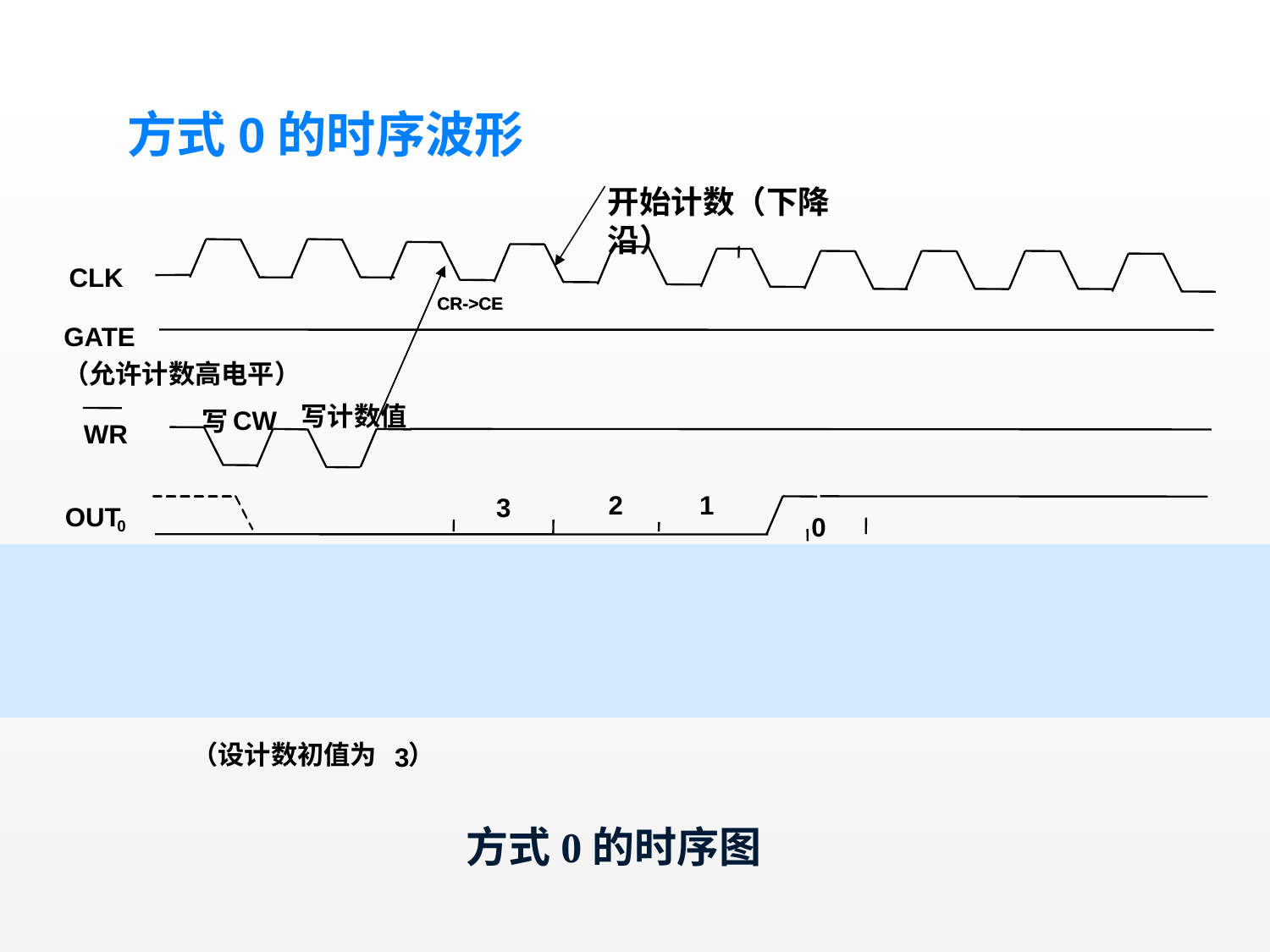

# 方式0的时序波形
开始计数（下降沿）

CLK
GATE
（允许计数高电平）
写计数值
CW
写

WR

2
1
3

OUT
0
0

GATE

1
2
3
OUT
2
2

0

0

（设计数初值为
）
3

CR->CE
CR->CE

方式0的时序图